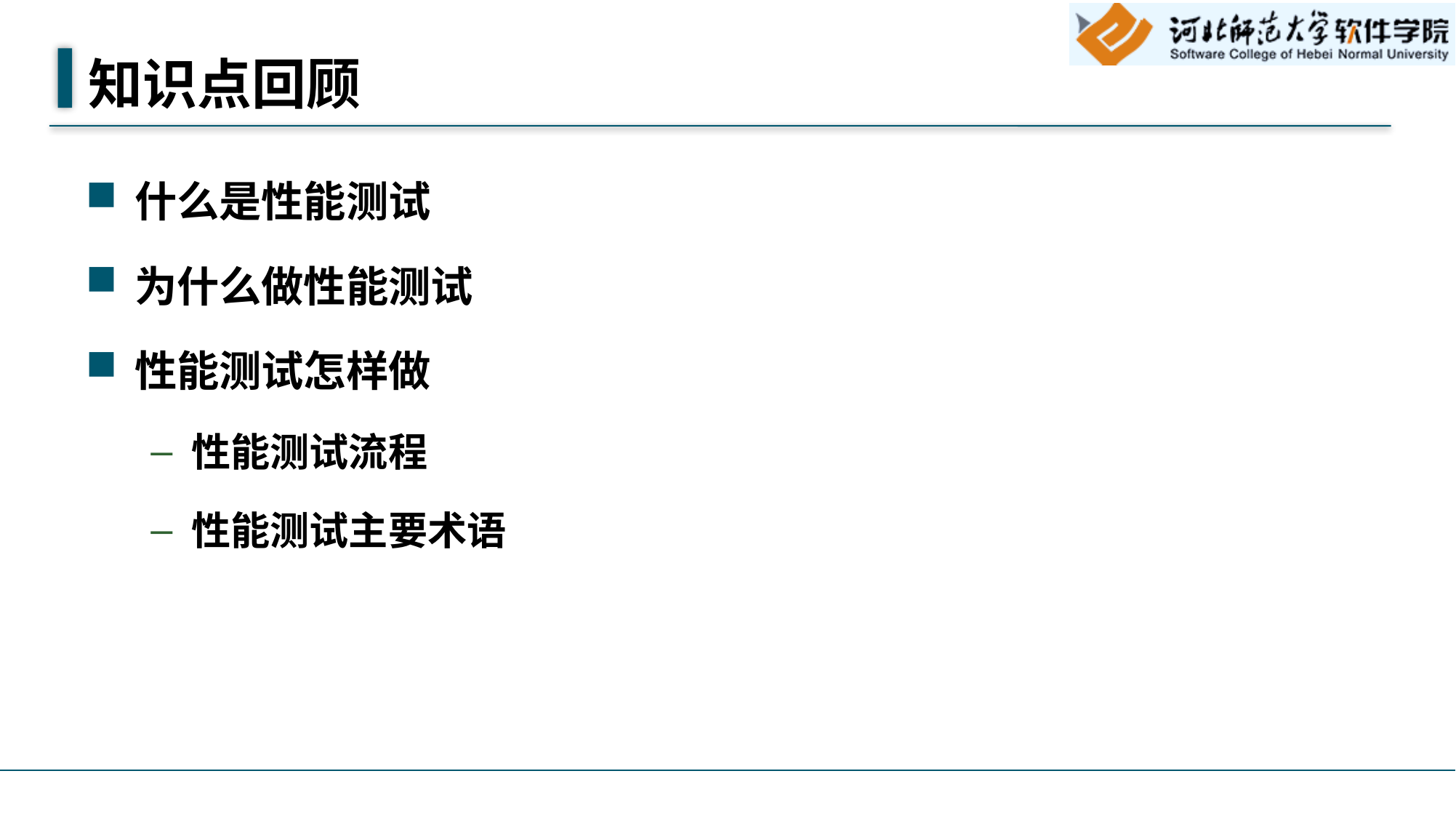

# 知识点回顾
什么是性能测试
为什么做性能测试
性能测试怎样做
性能测试流程
性能测试主要术语